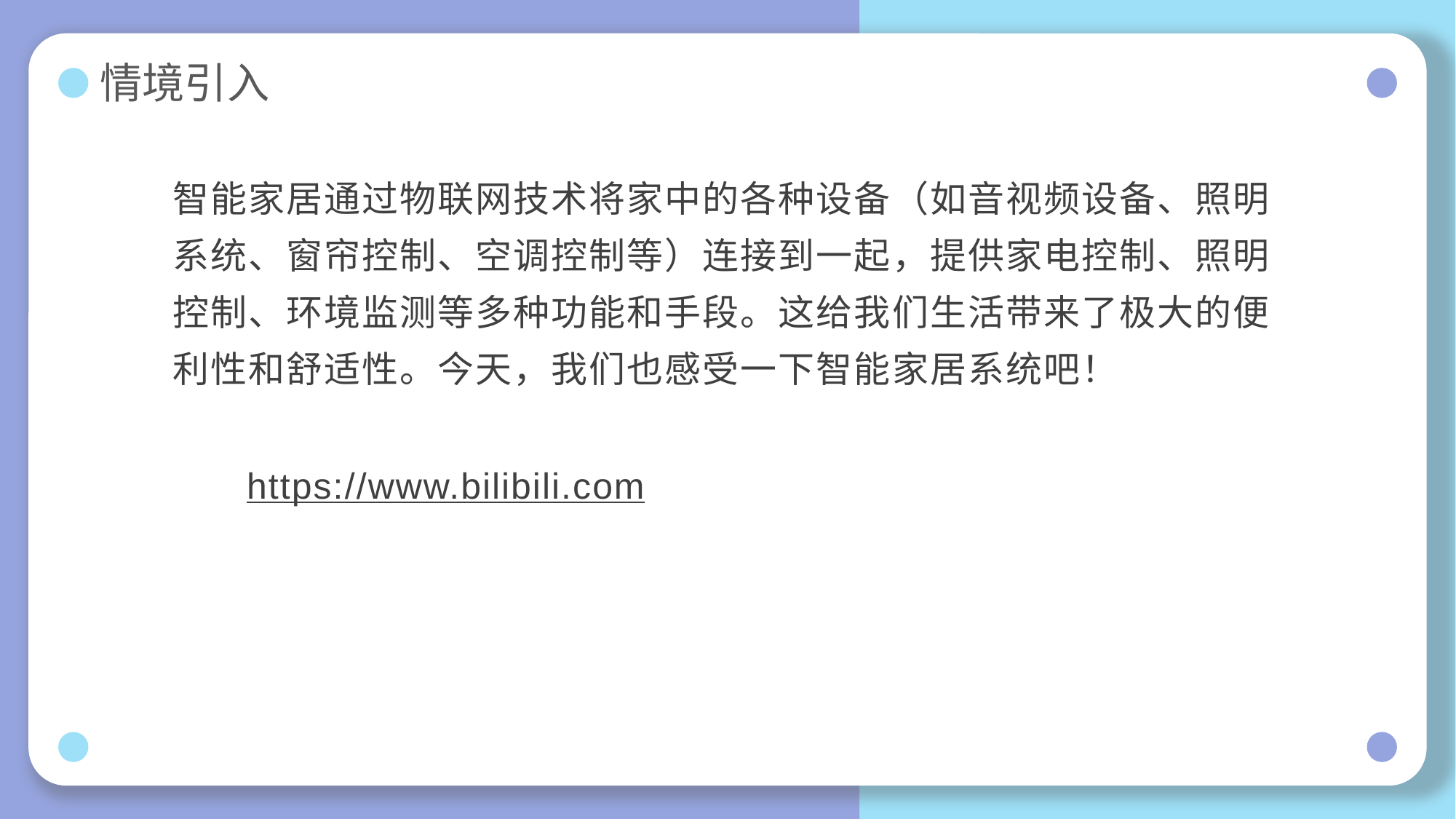

# 情境引入
智能家居通过物联网技术将家中的各种设备（如音视频设备、照明系统、窗帘控制、空调控制等）连接到一起，提供家电控制、照明控制、环境监测等多种功能和手段。这给我们生活带来了极大的便利性和舒适性。今天，我们也感受一下智能家居系统吧！
https://www.bilibili.com